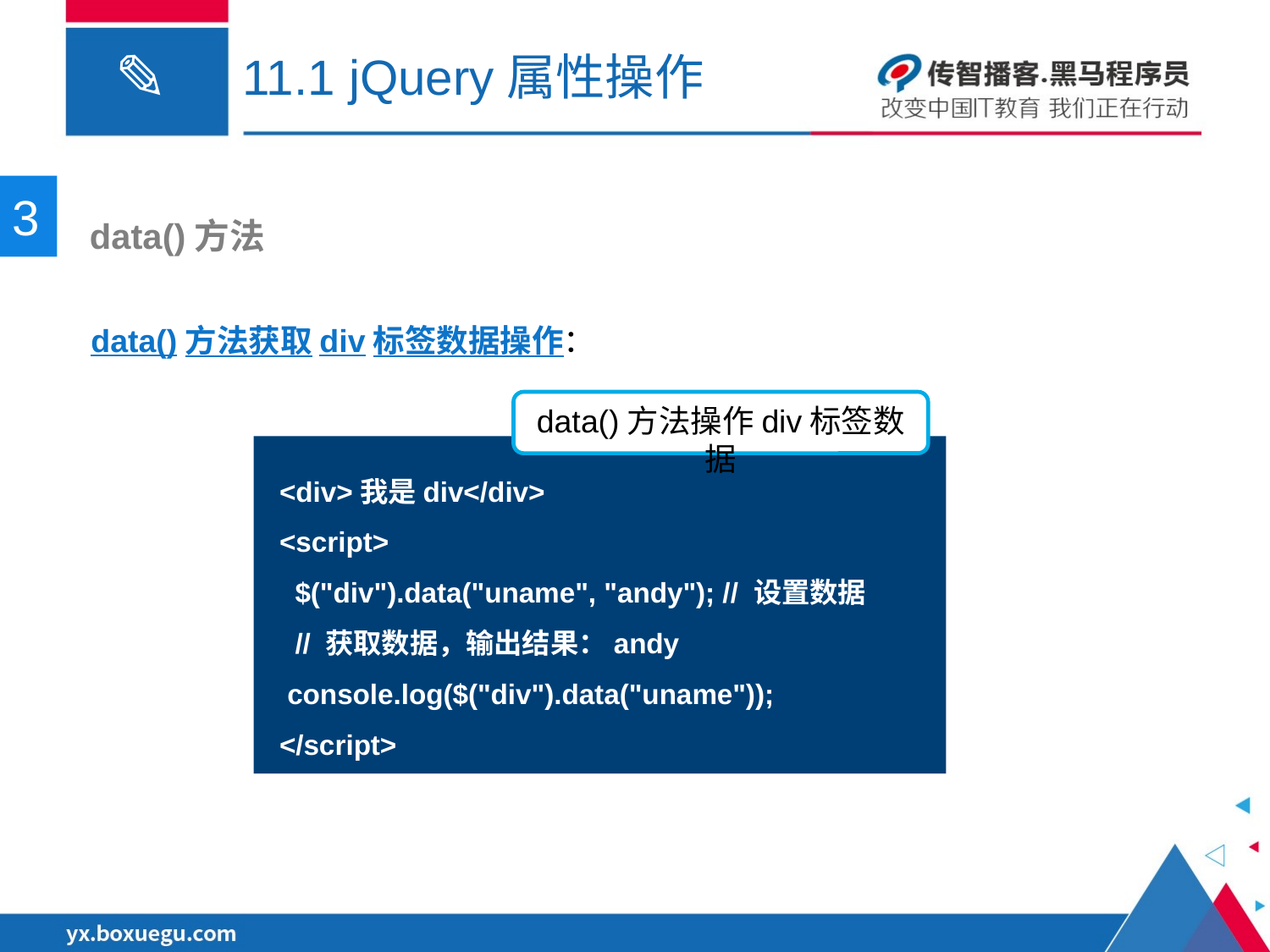

# 11.1 jQuery属性操作

3
  data()方法
data()方法获取div标签数据操作：
data()方法操作div标签数据

<div>我是div</div>
<script>
  $("div").data("uname", "andy"); // 设置数据
  // 获取数据，输出结果：andy
 console.log($("div").data("uname"));
</script>